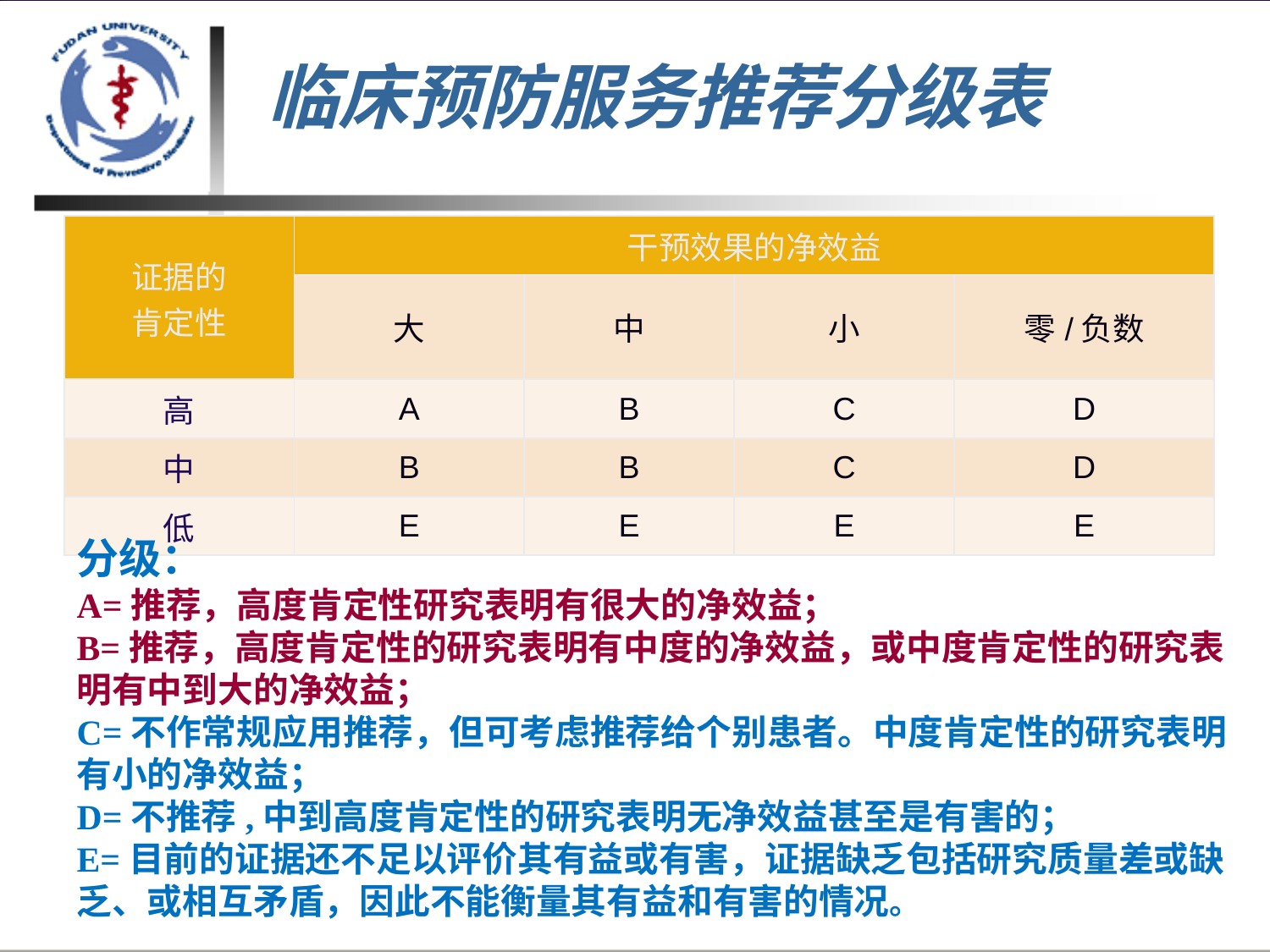

# 临床预防服务推荐分级表
| 证据的 肯定性 | 干预效果的净效益 |  |  |  |
| --- | --- | --- | --- | --- |
|  | 大 | 中 | 小 | 零/负数 |
| 高 | A | B | C | D |
| 中 | B | B | C | D |
| 低 | E | E | E | E |
分级：
A=推荐，高度肯定性研究表明有很大的净效益；
B=推荐，高度肯定性的研究表明有中度的净效益，或中度肯定性的研究表明有中到大的净效益；
C=不作常规应用推荐，但可考虑推荐给个别患者。中度肯定性的研究表明有小的净效益；
D=不推荐,中到高度肯定性的研究表明无净效益甚至是有害的；
E=目前的证据还不足以评价其有益或有害，证据缺乏包括研究质量差或缺乏、或相互矛盾，因此不能衡量其有益和有害的情况。